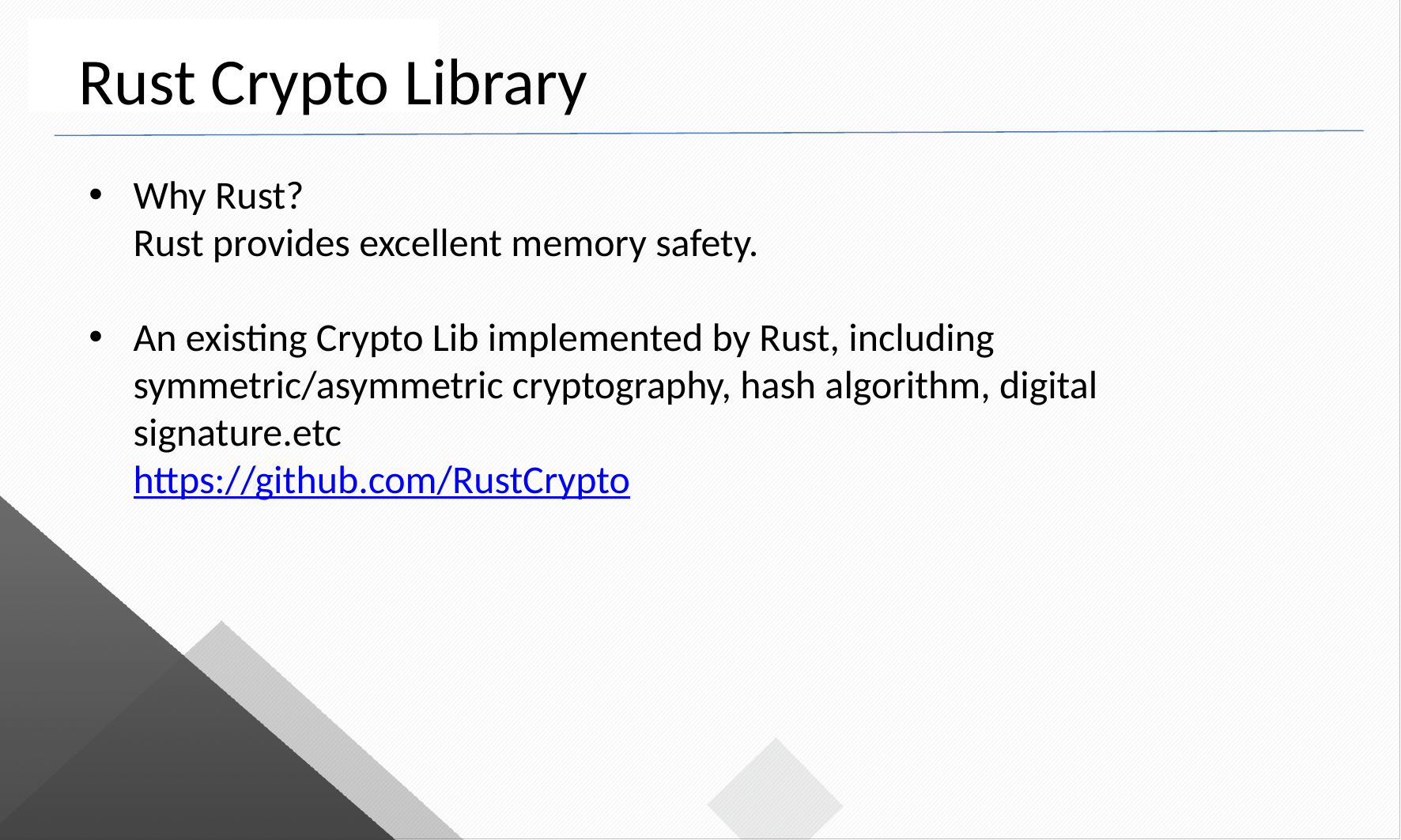

Rust Crypto Library
请输入您的标题内容

Why Rust?
     Rust provides excellent memory safety.

An existing Crypto Lib implemented by Rust, including symmetric/asymmetric cryptography, hash algorithm, digital signature.etc
     https://github.com/RustCrypto